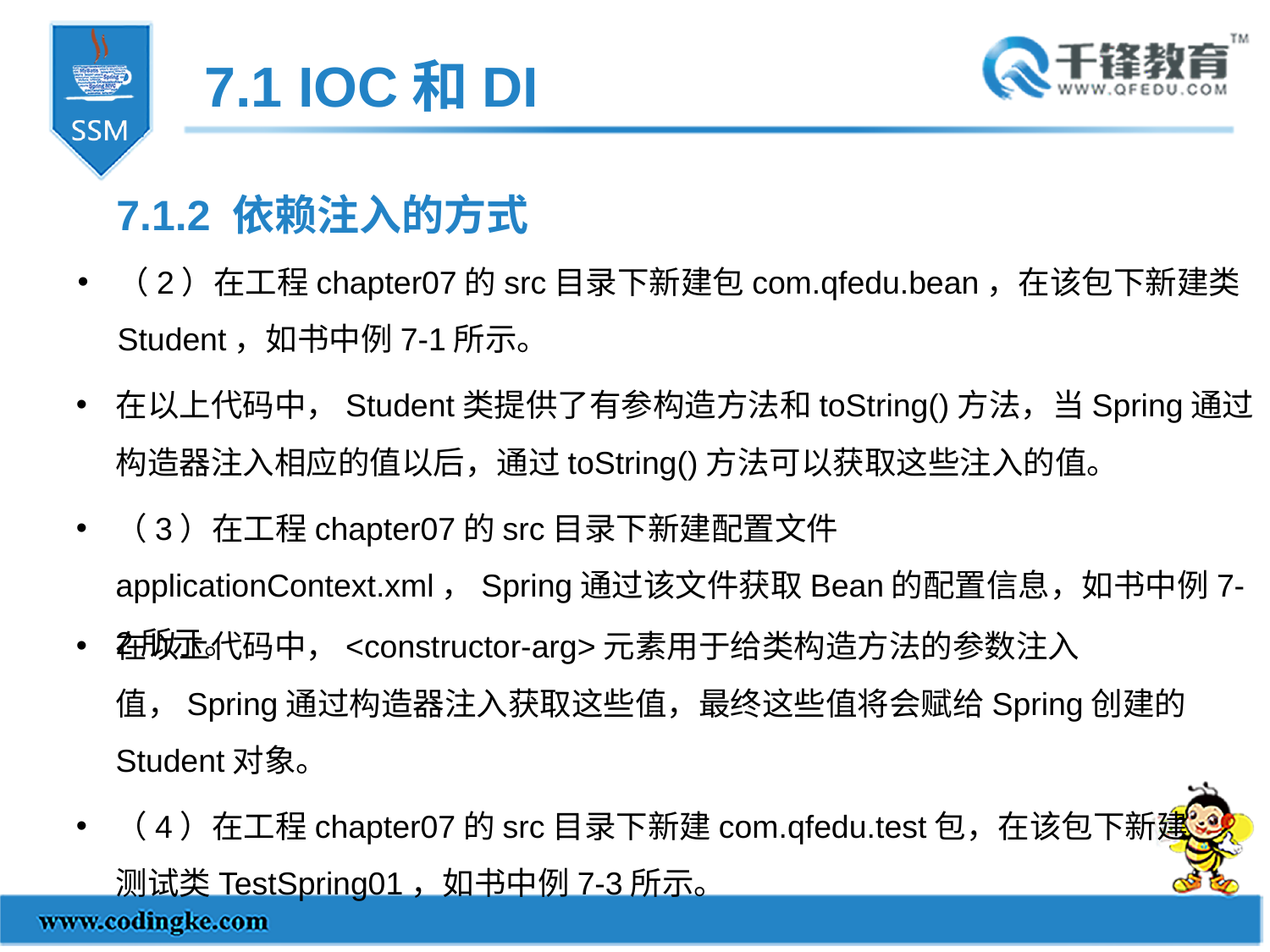

7.1 IOC和DI
7.1.2 依赖注入的方式
（2）在工程chapter07的src目录下新建包com.qfedu.bean，在该包下新建类Student，如书中例7-1所示。
在以上代码中，Student类提供了有参构造方法和toString()方法，当Spring通过构造器注入相应的值以后，通过toString()方法可以获取这些注入的值。
（3）在工程chapter07的src目录下新建配置文件applicationContext.xml，Spring通过该文件获取Bean的配置信息，如书中例7-2所示。
在以上代码中，<constructor-arg>元素用于给类构造方法的参数注入值，Spring通过构造器注入获取这些值，最终这些值将会赋给Spring创建的Student对象。
（4）在工程chapter07的src目录下新建com.qfedu.test包，在该包下新建测试类TestSpring01，如书中例7-3所示。